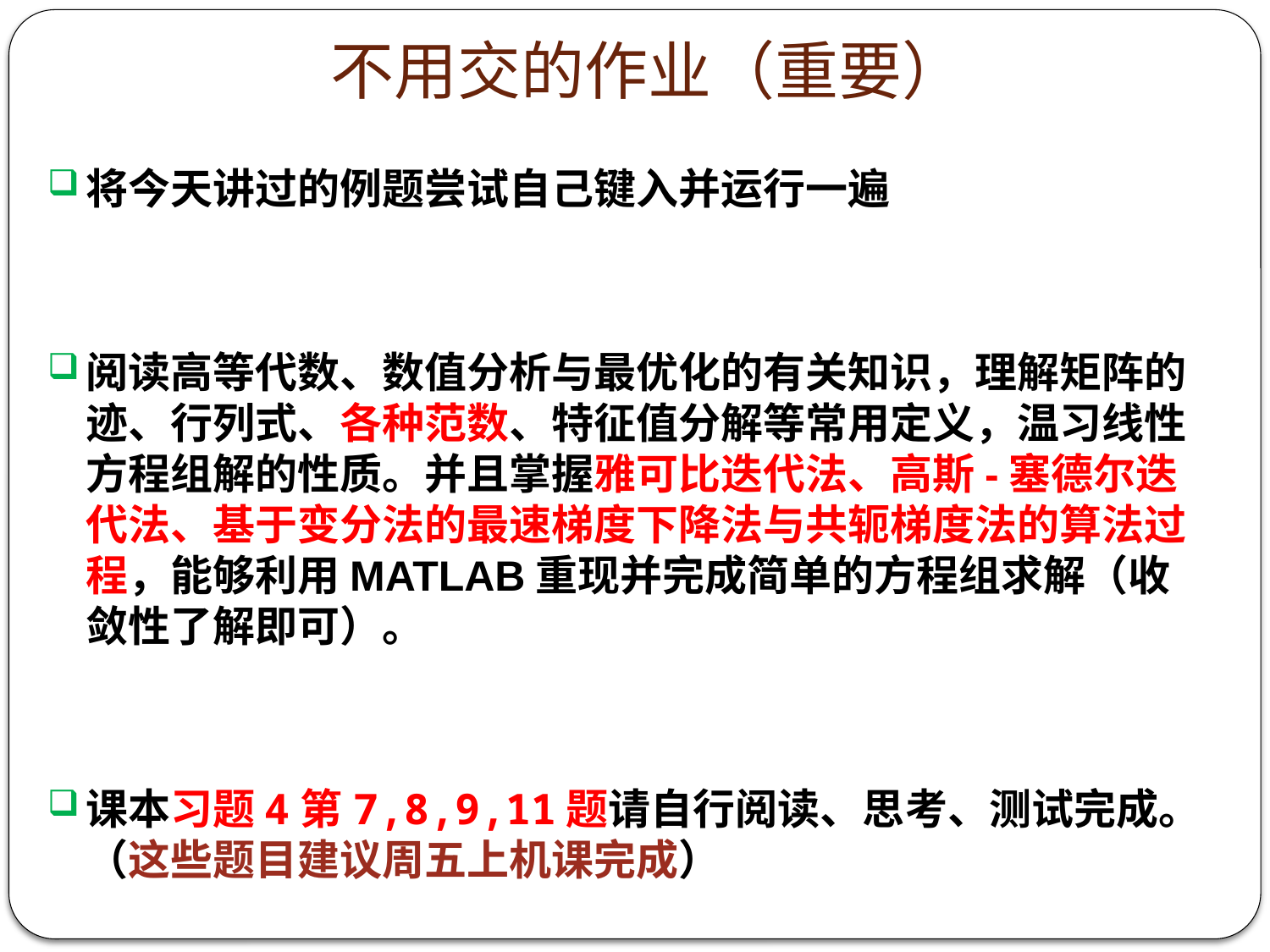

# 不用交的作业（重要）
将今天讲过的例题尝试自己键入并运行一遍

阅读高等代数、数值分析与最优化的有关知识，理解矩阵的迹、行列式、各种范数、特征值分解等常用定义，温习线性方程组解的性质。并且掌握雅可比迭代法、高斯-塞德尔迭代法、基于变分法的最速梯度下降法与共轭梯度法的算法过程，能够利用MATLAB重现并完成简单的方程组求解（收敛性了解即可）。

课本习题4第7,8,9,11题请自行阅读、思考、测试完成。（这些题目建议周五上机课完成）